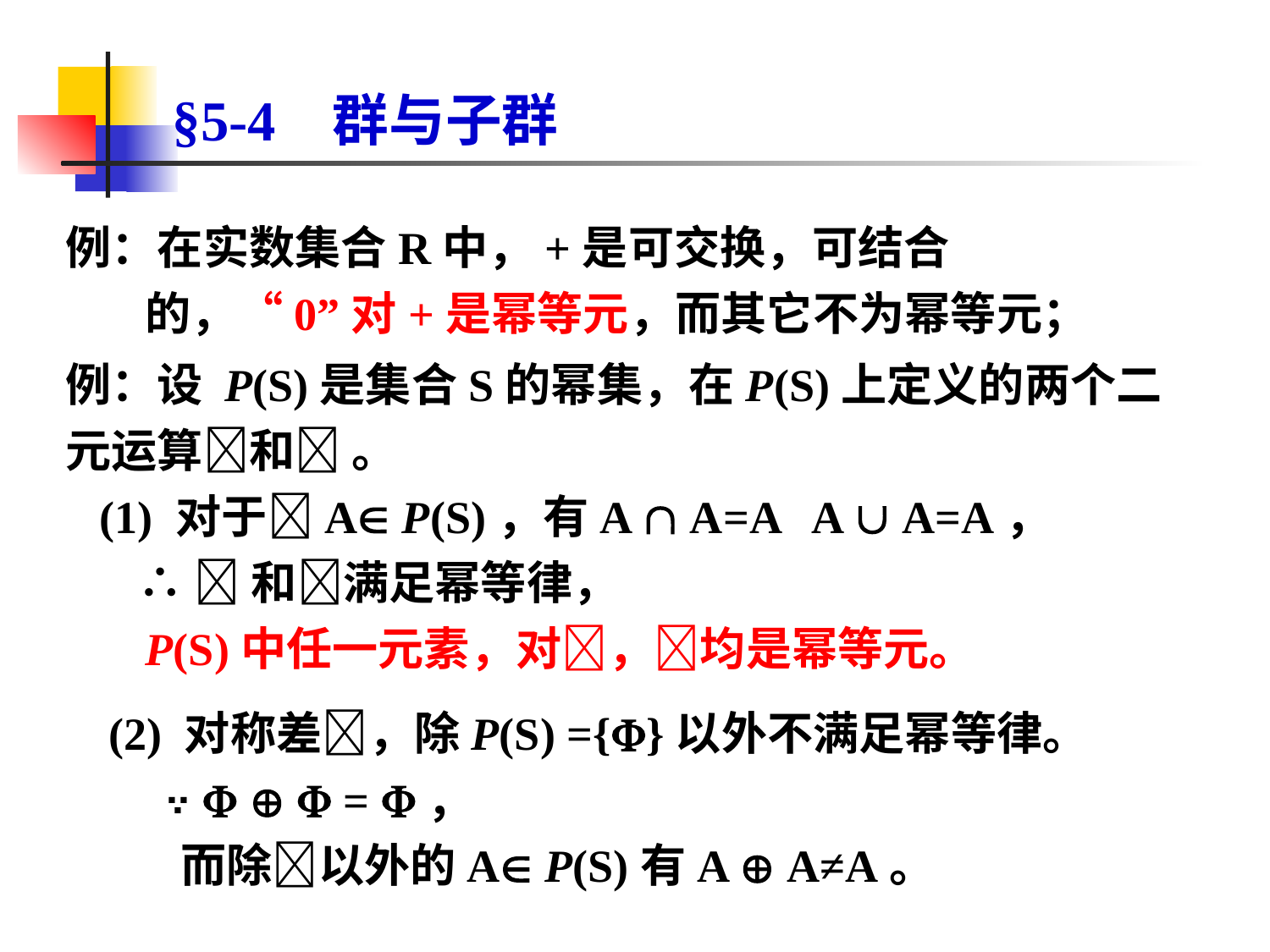

# §5-4   群与子群
例：在实数集合R中，+是可交换，可结合的，“0”对+是幂等元，而其它不为幂等元；
例：设 P(S)是集合S的幂集，在P(S)上定义的两个二元运算∩和∪ 。
   (1) 对于∀A∈ P(S)，有A ∩ A=A   A ∪ A=A，
       ∴ ∩和∪满足幂等律，
       P(S)中任一元素，对∩，∪均是幂等元。
 (2) 对称差⊕，除P(S) ={Φ}以外不满足幂等律。
      ∵ Φ ⊕ Φ = Φ，
       而除Φ以外的A∈ P(S)有A ⊕ A≠A。
34